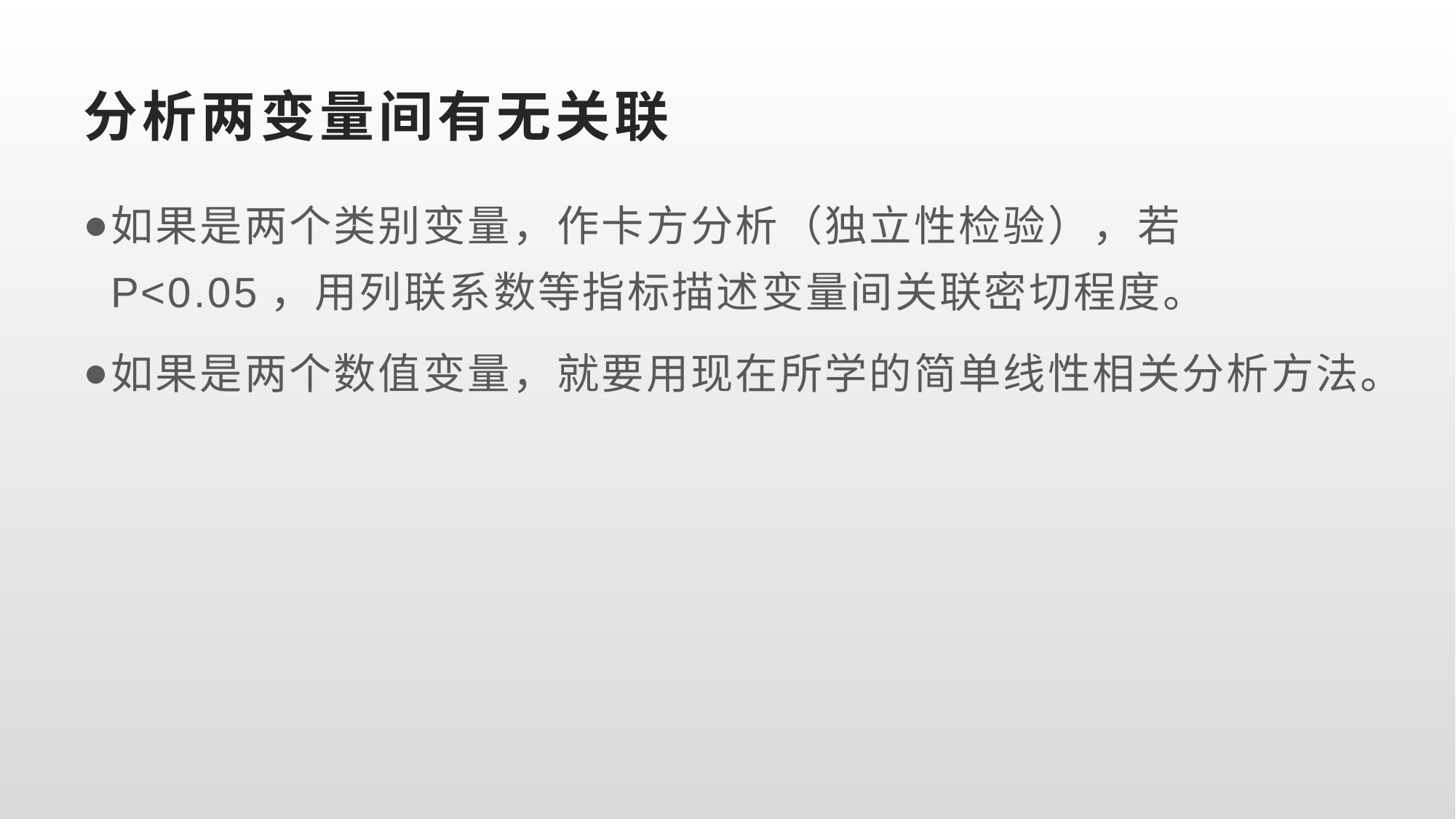

# 分析两变量间有无关联
如果是两个类别变量，作卡方分析（独立性检验），若P<0.05，用列联系数等指标描述变量间关联密切程度。
如果是两个数值变量，就要用现在所学的简单线性相关分析方法。